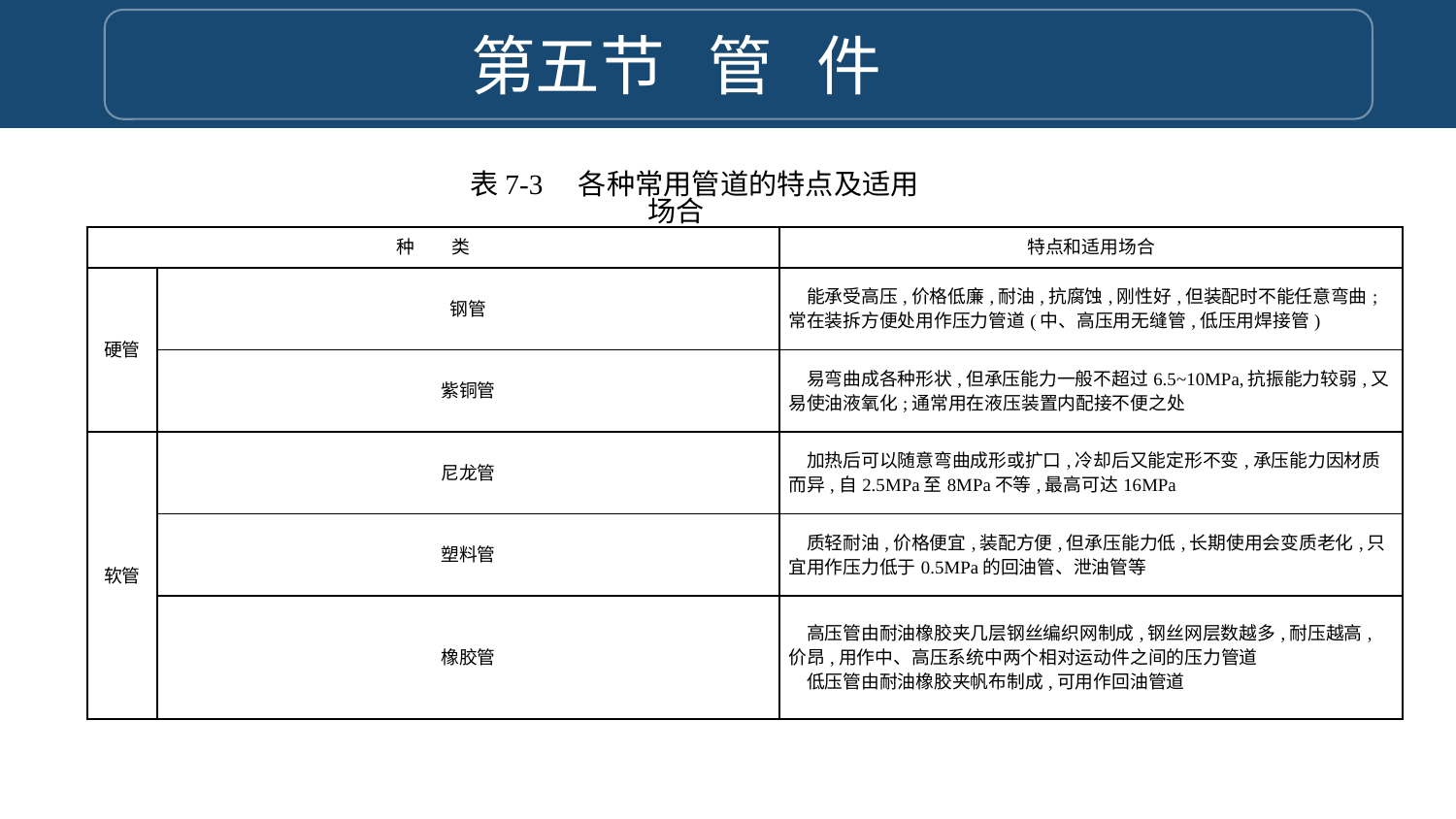

第五节   管   件
表7-3　各种常用管道的特点及适用场合
管件包括管道和管接头,它的主要功用是连接液压元件和输送油液。对它的主要要求是:有足够的强度,密封性好,压力损失小和装拆方便。
| 种　　类 |  | 特点和适用场合 |
| --- | --- | --- |
| 硬管 | 钢管 | 能承受高压,价格低廉,耐油,抗腐蚀,刚性好,但装配时不能任意弯曲;常在装拆方便处用作压力管道(中、高压用无缝管,低压用焊接管) |
|  | 紫铜管 | 易弯曲成各种形状,但承压能力一般不超过6.5~10MPa,抗振能力较弱,又易使油液氧化;通常用在液压装置内配接不便之处 |
| 软管 | 尼龙管 | 加热后可以随意弯曲成形或扩口,冷却后又能定形不变,承压能力因材质而异,自2.5MPa至8MPa不等,最高可达16MPa |
|  | 塑料管 | 质轻耐油,价格便宜,装配方便,但承压能力低,长期使用会变质老化,只宜用作压力低于0.5MPa的回油管、泄油管等 |
|  | 橡胶管 | 高压管由耐油橡胶夹几层钢丝编织网制成,钢丝网层数越多,耐压越高,价昂,用作中、高压系统中两个相对运动件之间的压力管道 　低压管由耐油橡胶夹帆布制成,可用作回油管道 |